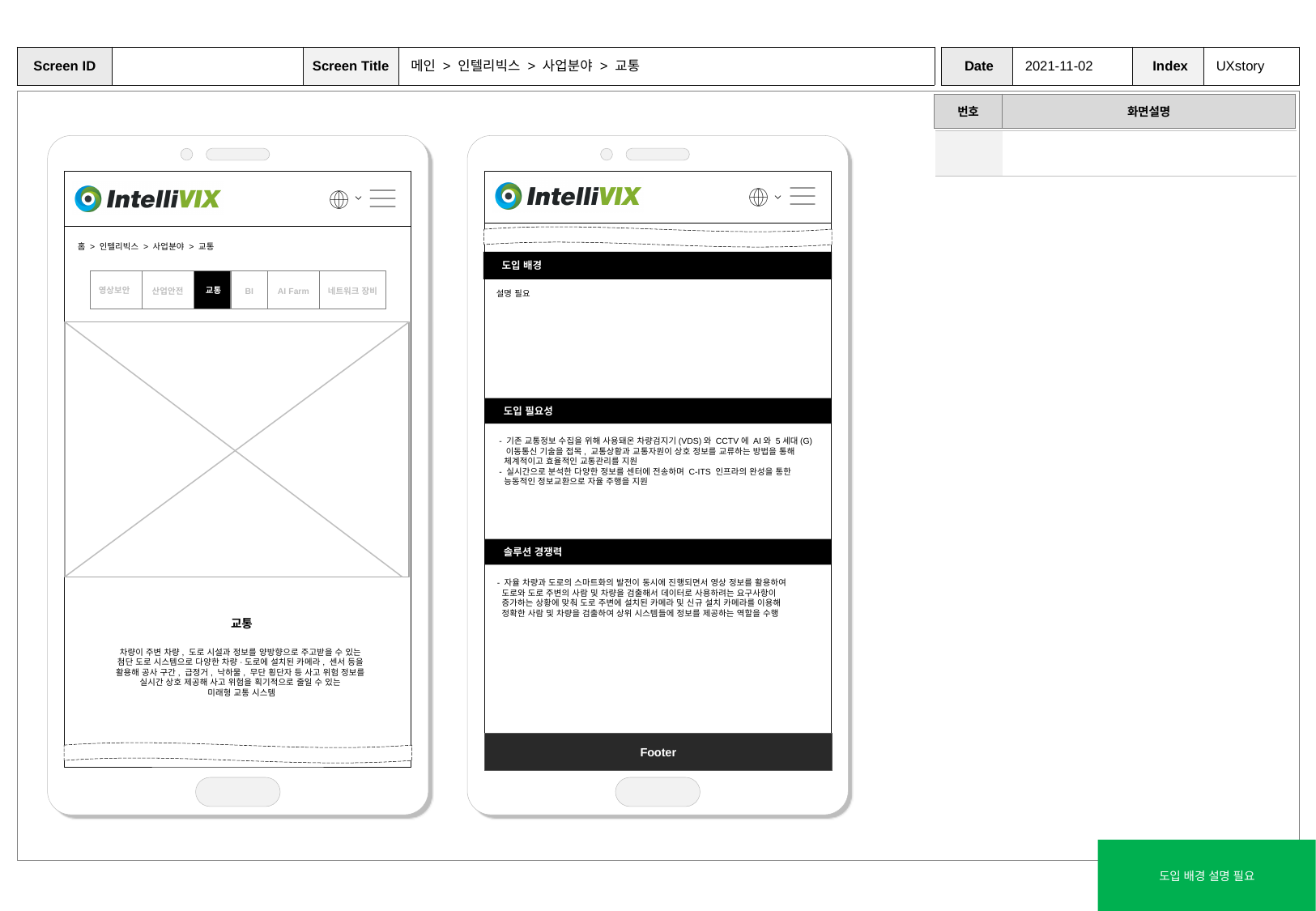

메인 > 인텔리빅스 > 사업분야 > 교통
2021-11-02
UXstory
|  |  |
| --- | --- |

홈 > 인텔리빅스 > 사업분야 > 교통
    도입 배경

설명 필요

영상보안
교통
산업안전
AI Farm
네트워크 장비
BI

    도입 필요성
도입 필요성 "다양한 영역의 보안 강화"

- 기존 교통정보 수집을 위해 사용돼온 차량검지기(VDS)와 CCTV에 AI와 5세대(G)
  이동통신 기술을 접목, 교통상황과 교통자원이 상호 정보를 교류하는 방법을 통해
  체계적이고 효율적인 교통관리를 지원
- 실시간으로 분석한 다양한 정보를 센터에 전송하며 C-ITS 인프라의 완성을 통한
  능동적인 정보교환으로 자율 주행을 지원
    솔루션 경쟁력
- 자율 차량과 도로의 스마트화의 발전이 동시에 진행되면서 영상 정보를 활용하여
  도로와 도로 주변의 사람 및 차량을 검출해서 데이터로 사용하려는 요구사항이
  증가하는 상황에 맞춰 도로 주변에 설치된 카메라 및 신규 설치 카메라를 이용해
  정확한 사람 및 차량을 검출하여 상위 시스템들에 정보를 제공하는 역할을 수행
교통
차량이 주변 차량, 도로 시설과 정보를 양방향으로 주고받을 수 있는
첨단 도로 시스템으로 다양한 차량·도로에 설치된 카메라, 센서 등을
활용해 공사 구간, 급정거, 낙하물, 무단 횡단자 등 사고 위험 정보를
실시간 상호 제공해 사고 위험을 획기적으로 줄일 수 있는
미래형 교통 시스템
Footer

도입 배경 설명 필요